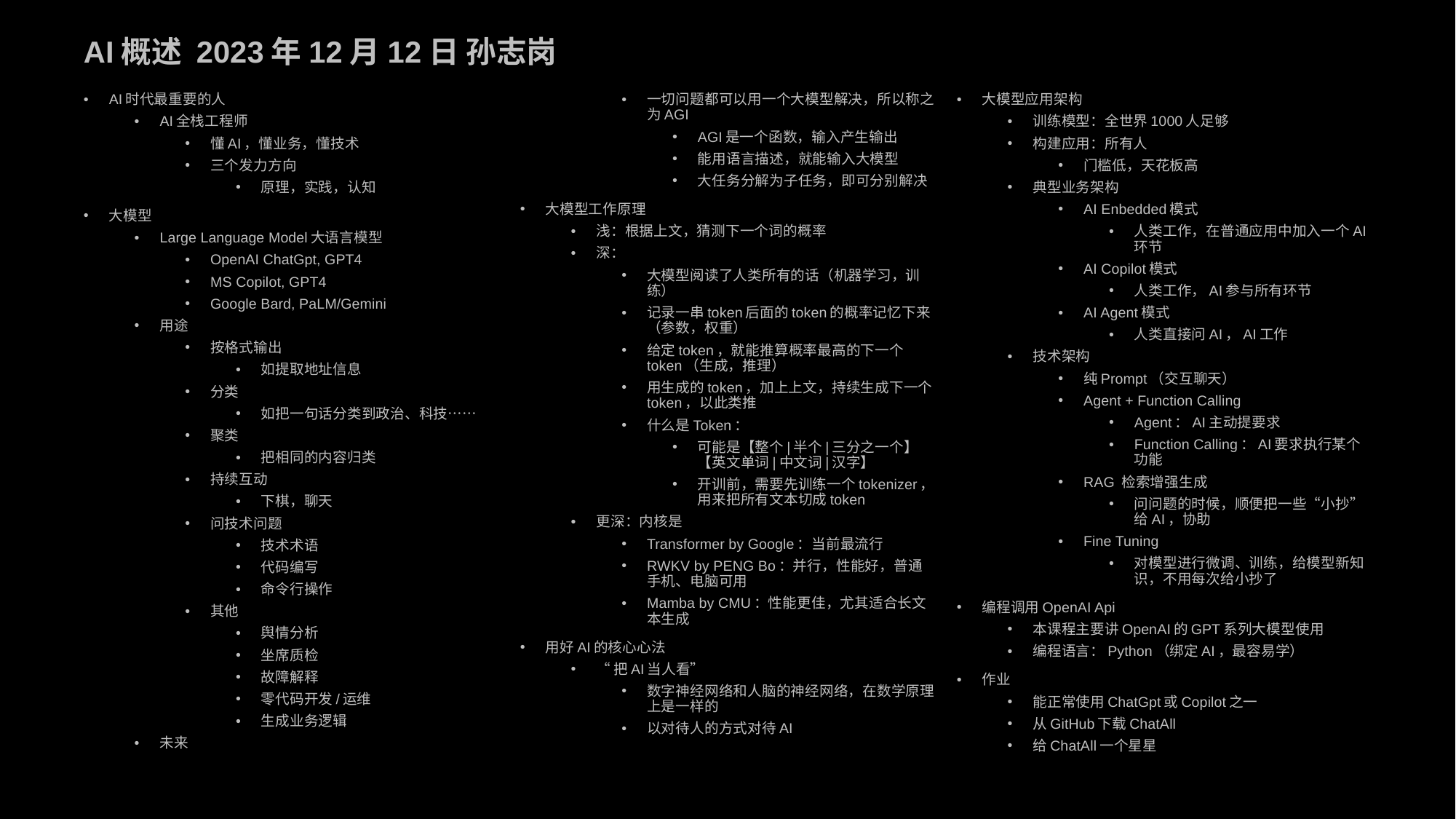

# AI概述 2023年12月12日 孙志岗
AI时代最重要的人
AI全栈工程师
懂AI，懂业务，懂技术
三个发力方向
原理，实践，认知
大模型
Large Language Model大语言模型
OpenAI ChatGpt, GPT4
MS Copilot, GPT4
Google Bard, PaLM/Gemini
用途
按格式输出
如提取地址信息
分类
如把一句话分类到政治、科技……
聚类
把相同的内容归类
持续互动
下棋，聊天
问技术问题
技术术语
代码编写
命令行操作
其他
舆情分析
坐席质检
故障解释
零代码开发/运维
生成业务逻辑
未来
一切问题都可以用一个大模型解决，所以称之为AGI
AGI是一个函数，输入产生输出
能用语言描述，就能输入大模型
大任务分解为子任务，即可分别解决
大模型工作原理
浅：根据上文，猜测下一个词的概率
深：
大模型阅读了人类所有的话（机器学习，训练）
记录一串token后面的token的概率记忆下来（参数，权重）
给定token，就能推算概率最高的下一个token（生成，推理）
用生成的token，加上上文，持续生成下一个token，以此类推
什么是Token：
可能是【整个|半个|三分之一个】【英文单词|中文词|汉字】
开训前，需要先训练一个tokenizer，用来把所有文本切成token
更深：内核是
Transformer by Google：当前最流行
RWKV by PENG Bo：并行，性能好，普通手机、电脑可用
Mamba by CMU：性能更佳，尤其适合长文本生成
用好AI的核心心法
“把AI当人看”
数字神经网络和人脑的神经网络，在数学原理上是一样的
以对待人的方式对待AI
大模型应用架构
训练模型：全世界1000人足够
构建应用：所有人
门槛低，天花板高
典型业务架构
AI Enbedded模式
人类工作，在普通应用中加入一个AI环节
AI Copilot模式
人类工作，AI参与所有环节
AI Agent模式
人类直接问AI，AI工作
技术架构
纯Prompt（交互聊天）
Agent + Function Calling
Agent：AI主动提要求
Function Calling：AI要求执行某个功能
RAG 检索增强生成
问问题的时候，顺便把一些“小抄”给AI，协助
Fine Tuning
对模型进行微调、训练，给模型新知识，不用每次给小抄了
编程调用OpenAI Api
本课程主要讲OpenAI的GPT系列大模型使用
编程语言：Python（绑定AI，最容易学）
作业
能正常使用ChatGpt或Copilot之一
从GitHub下载ChatAll
给ChatAll一个星星